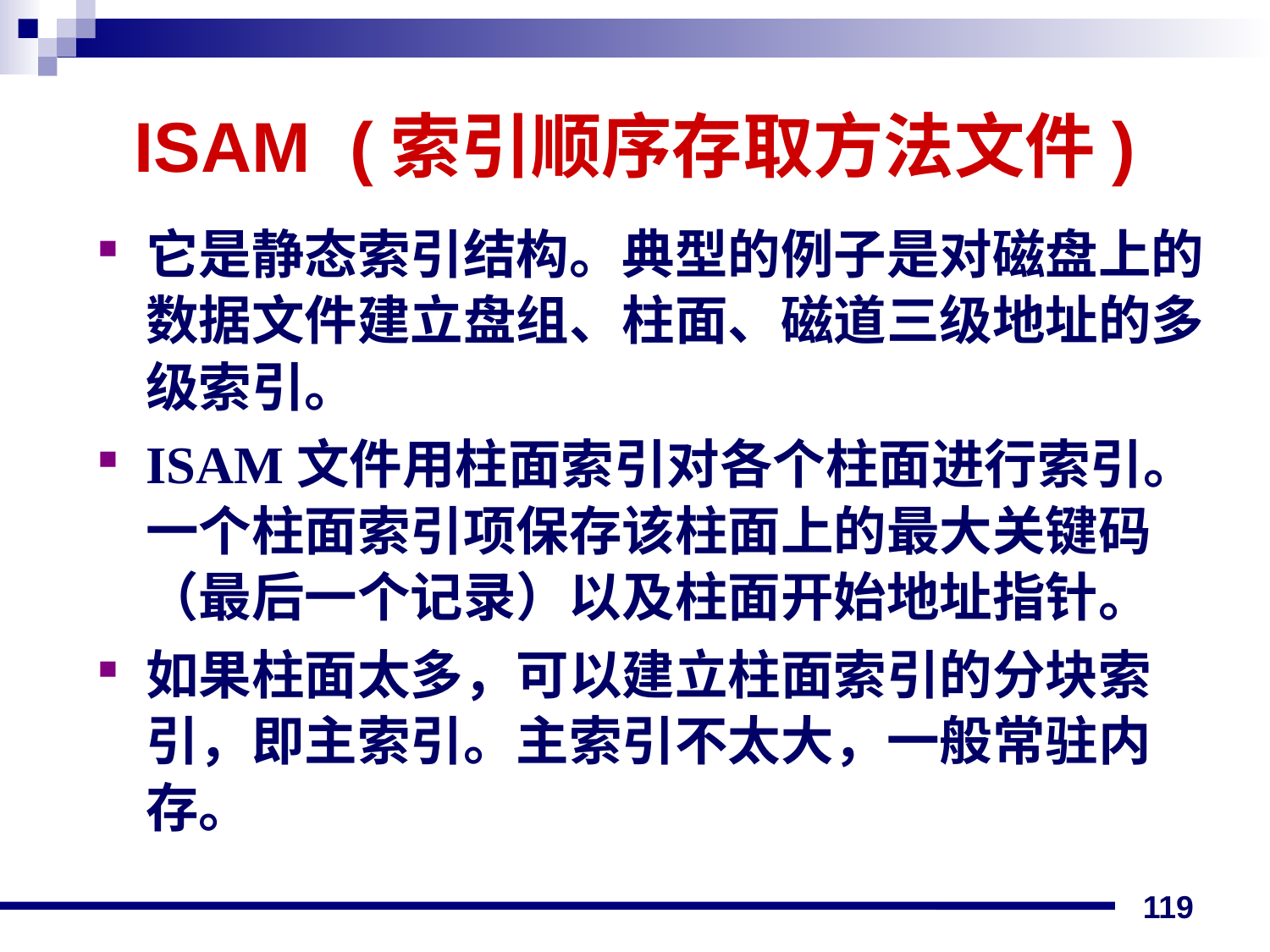

# ISAM  (索引顺序存取方法文件)
它是静态索引结构。典型的例子是对磁盘上的数据文件建立盘组、柱面、磁道三级地址的多级索引。
ISAM文件用柱面索引对各个柱面进行索引。一个柱面索引项保存该柱面上的最大关键码（最后一个记录）以及柱面开始地址指针。
如果柱面太多，可以建立柱面索引的分块索引，即主索引。主索引不太大，一般常驻内存。
119